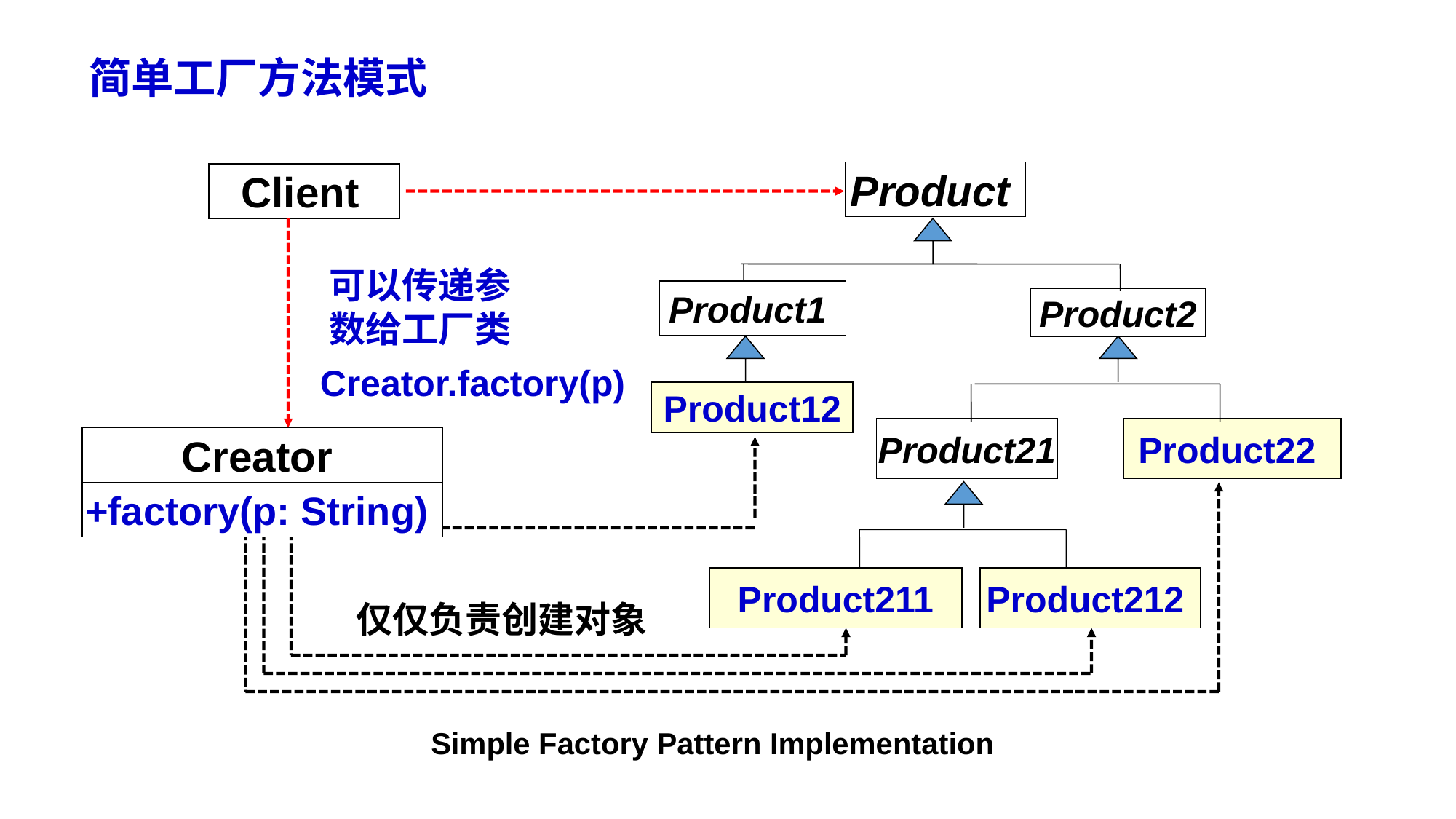

简单工厂方法模式
Product
Client

可以传递参
数给工厂类

Product1
Product2

Creator.factory(p)
Product12

Product21
Product22
 Creator

+factory(p: String)

Product211
Product212
仅仅负责创建对象

Simple Factory Pattern Implementation
17